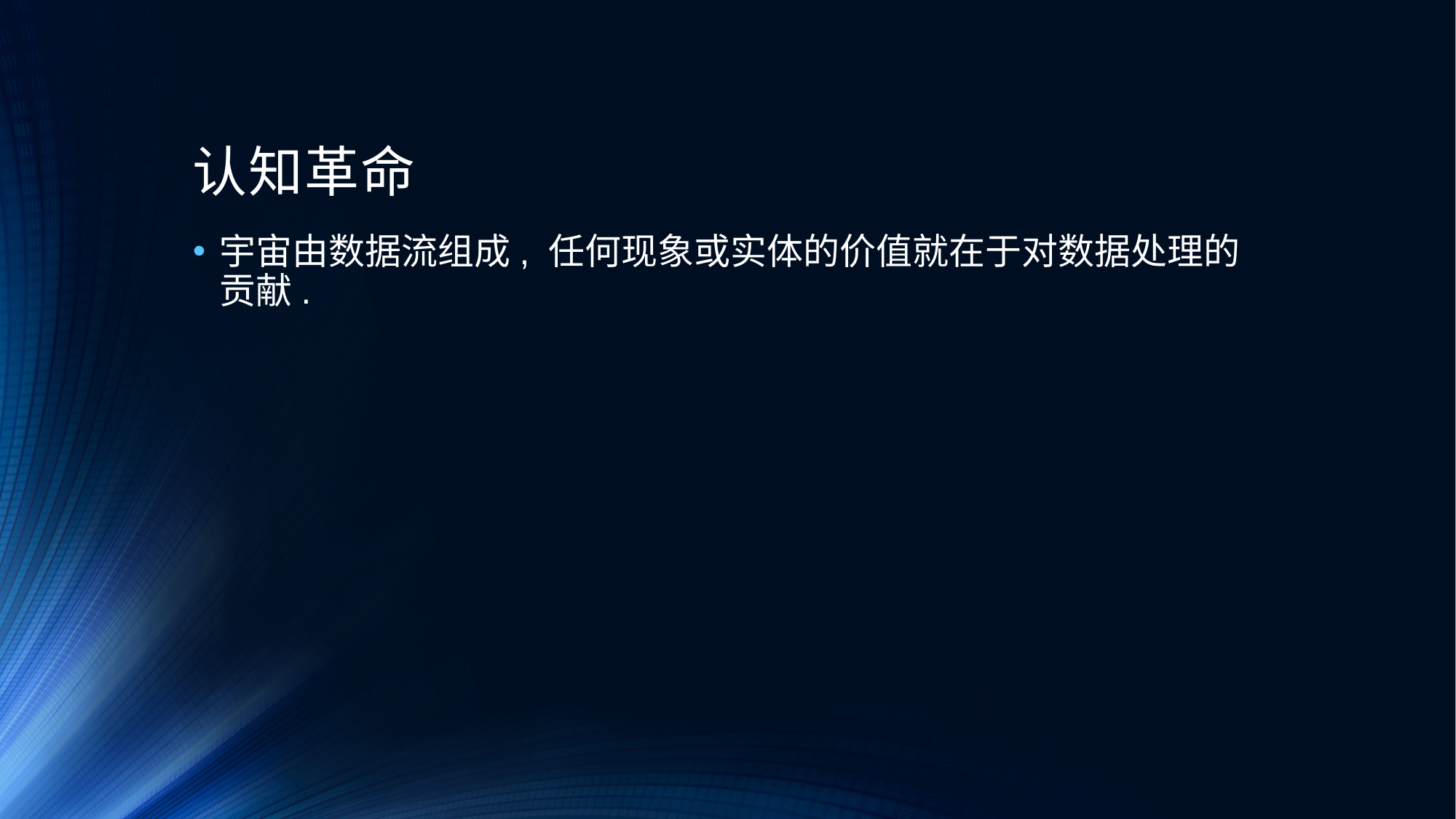

# 认知革命
宇宙由数据流组成, 任何现象或实体的价值就在于对数据处理的贡献.